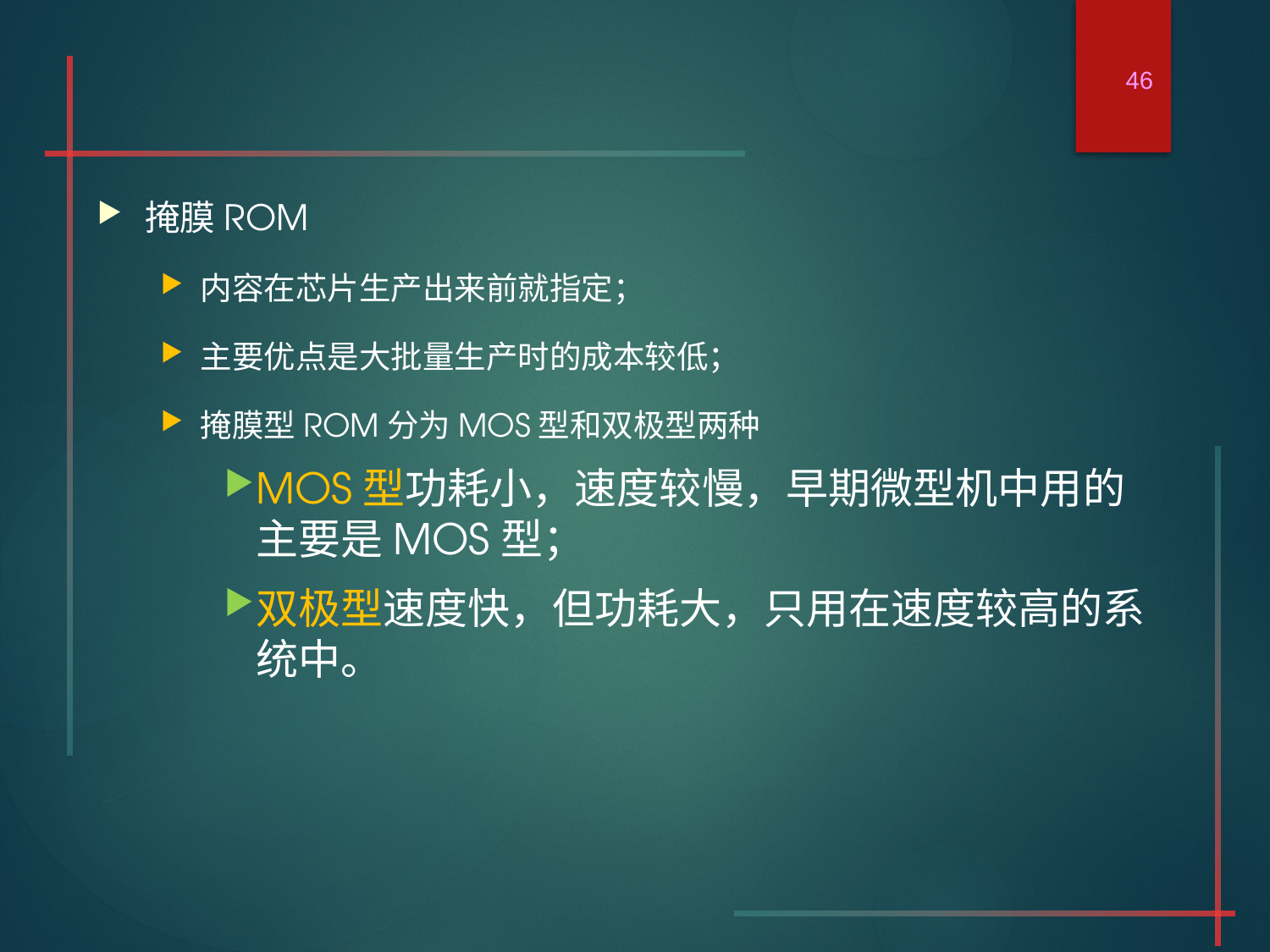

46
掩膜ROM
内容在芯片生产出来前就指定；
主要优点是大批量生产时的成本较低；
掩膜型ROM分为MOS型和双极型两种
MOS型功耗小，速度较慢，早期微型机中用的主要是MOS型；
双极型速度快，但功耗大，只用在速度较高的系统中。